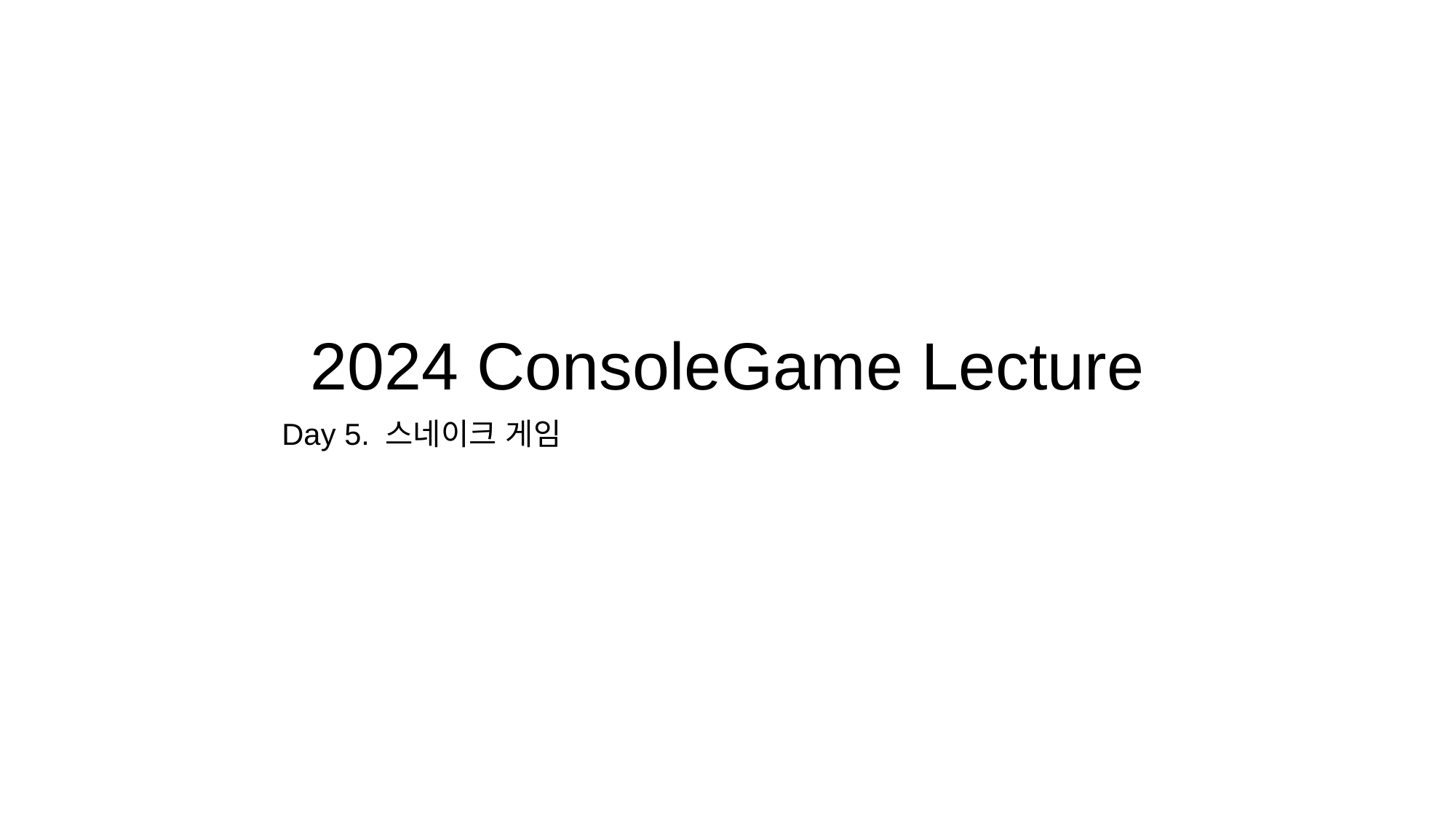

2024 ConsoleGame Lecture
Day 5. 스네이크 게임